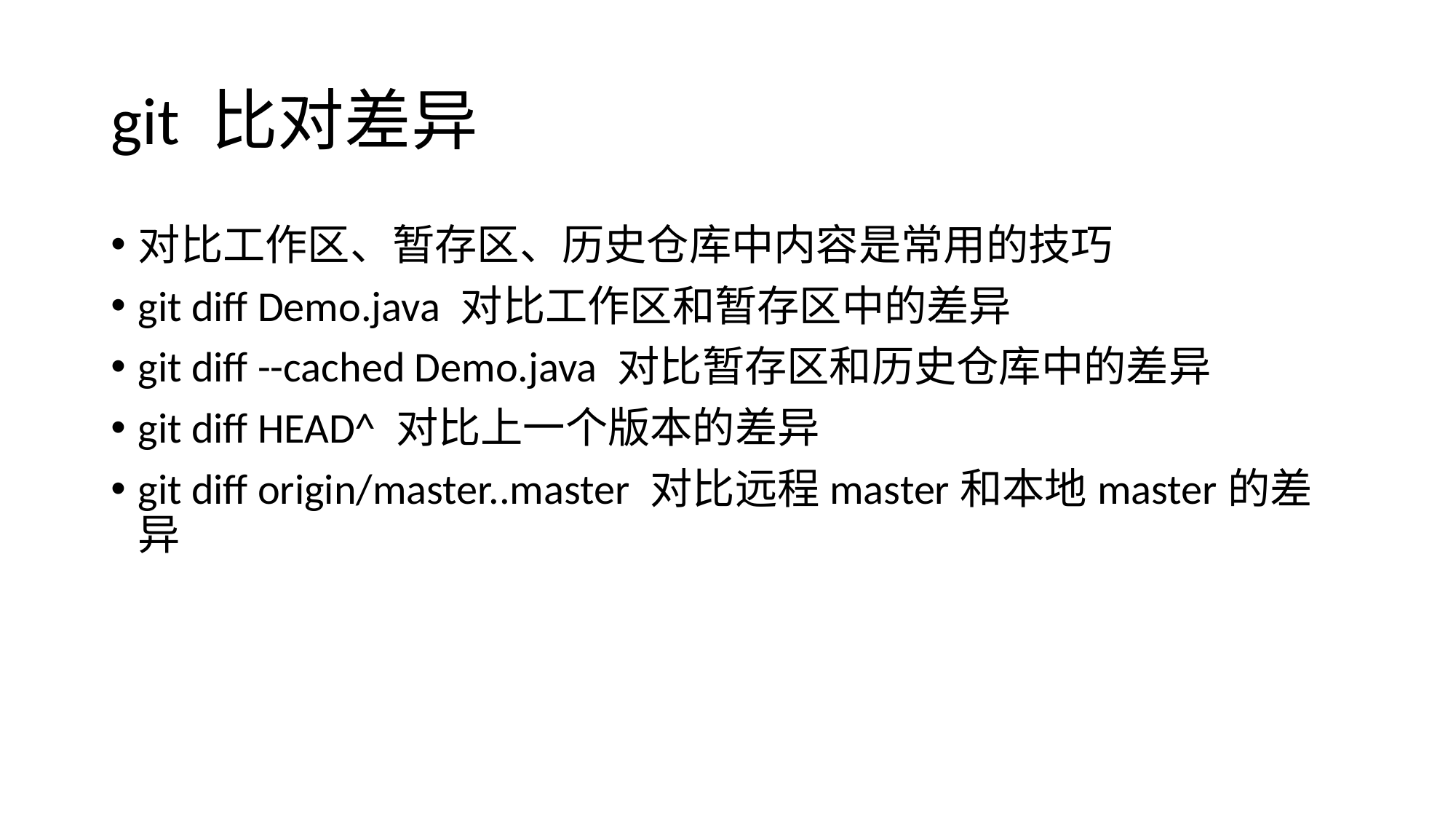

# git 比对差异
对比工作区、暂存区、历史仓库中内容是常用的技巧
git diff Demo.java 对比工作区和暂存区中的差异
git diff --cached Demo.java 对比暂存区和历史仓库中的差异
git diff HEAD^ 对比上一个版本的差异
git diff origin/master..master 对比远程master和本地master的差异